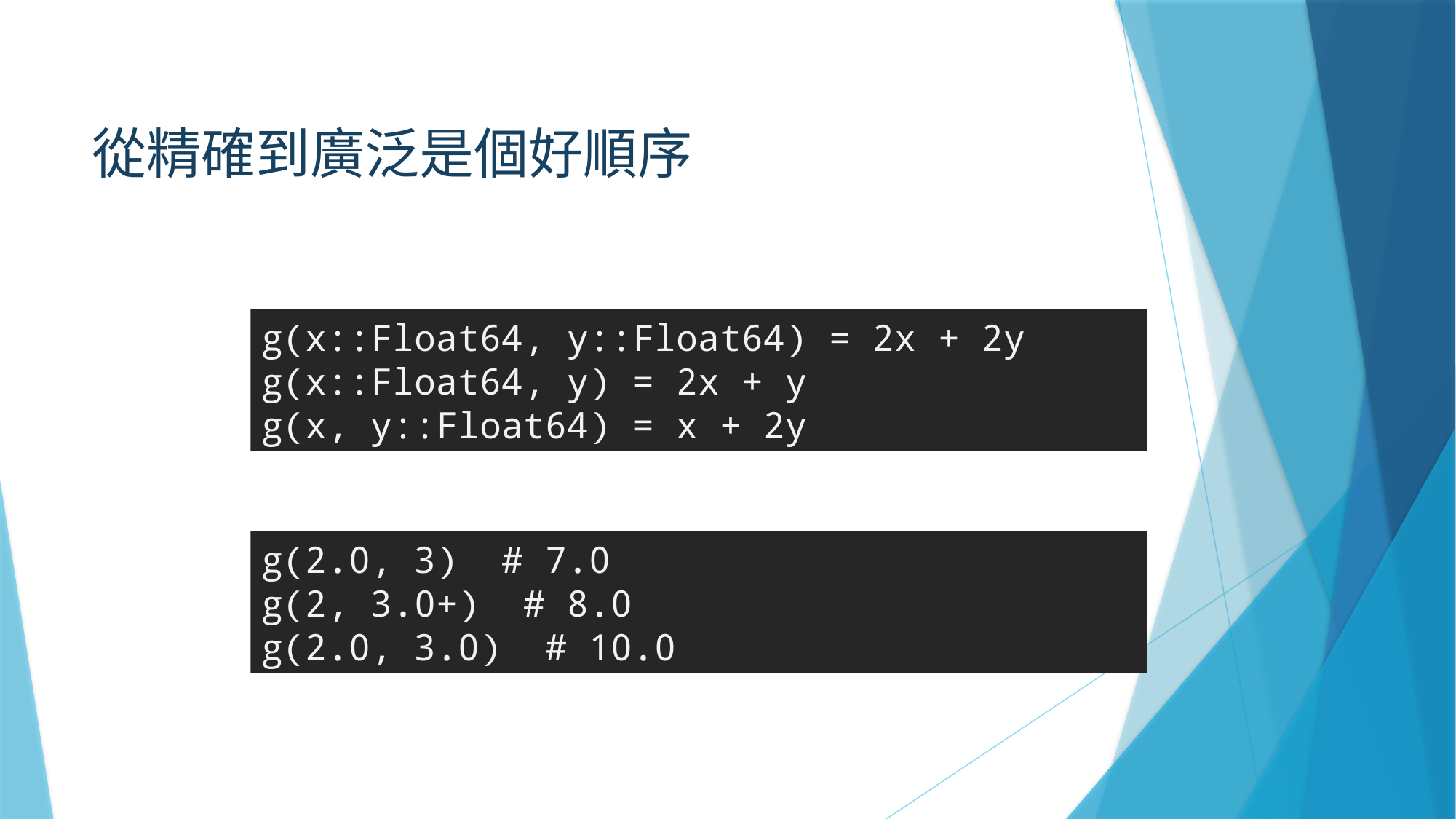

# 從精確到廣泛是個好順序

g(x::Float64, y::Float64) = 2x + 2y
g(x::Float64, y) = 2x + y
g(x, y::Float64) = x + 2y
g(2.0, 3)  # 7.0
g(2, 3.0+)  # 8.0
g(2.0, 3.0)  # 10.0